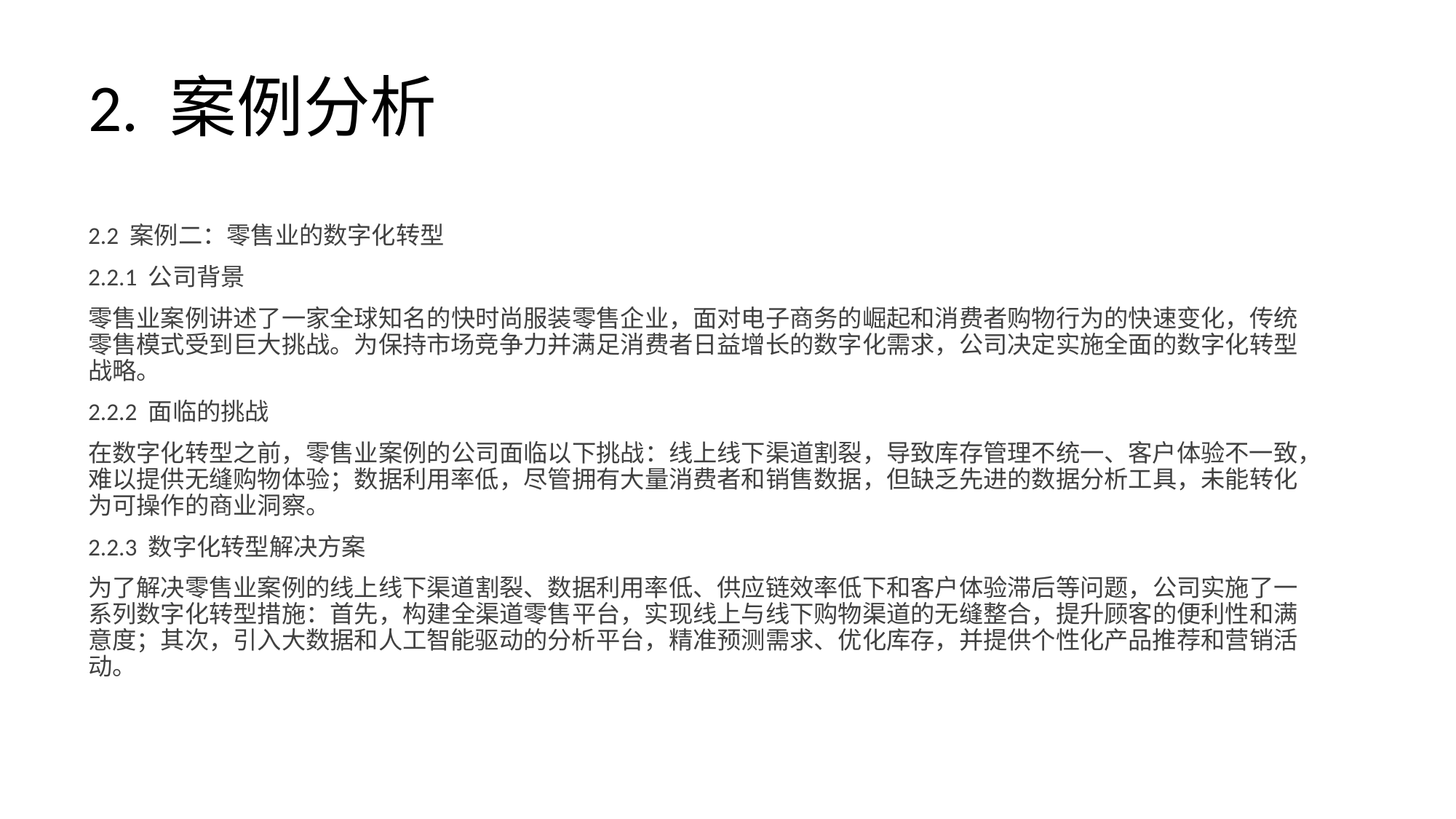

# 2. 案例分析
2.2 案例二：零售业的数字化转型
2.2.1 公司背景
零售业案例讲述了一家全球知名的快时尚服装零售企业，面对电子商务的崛起和消费者购物行为的快速变化，传统零售模式受到巨大挑战。为保持市场竞争力并满足消费者日益增长的数字化需求，公司决定实施全面的数字化转型战略。
2.2.2 面临的挑战
在数字化转型之前，零售业案例的公司面临以下挑战：线上线下渠道割裂，导致库存管理不统一、客户体验不一致，难以提供无缝购物体验；数据利用率低，尽管拥有大量消费者和销售数据，但缺乏先进的数据分析工具，未能转化为可操作的商业洞察。
2.2.3 数字化转型解决方案
为了解决零售业案例的线上线下渠道割裂、数据利用率低、供应链效率低下和客户体验滞后等问题，公司实施了一系列数字化转型措施：首先，构建全渠道零售平台，实现线上与线下购物渠道的无缝整合，提升顾客的便利性和满意度；其次，引入大数据和人工智能驱动的分析平台，精准预测需求、优化库存，并提供个性化产品推荐和营销活动。